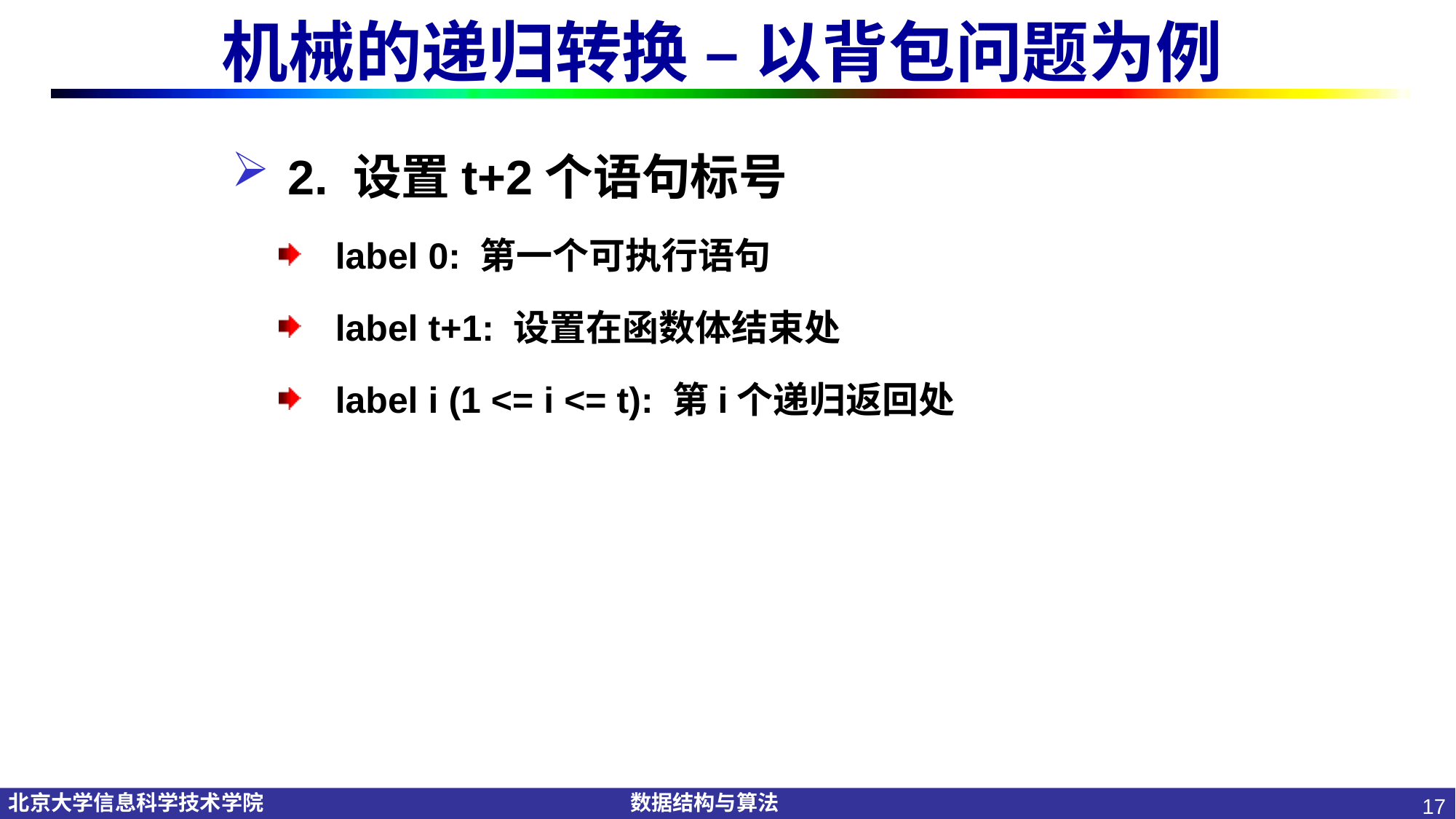

# 机械的递归转换 – 以背包问题为例
2. 设置t+2个语句标号
label 0: 第一个可执行语句
label t+1: 设置在函数体结束处
label i (1 <= i <= t): 第i个递归返回处

17